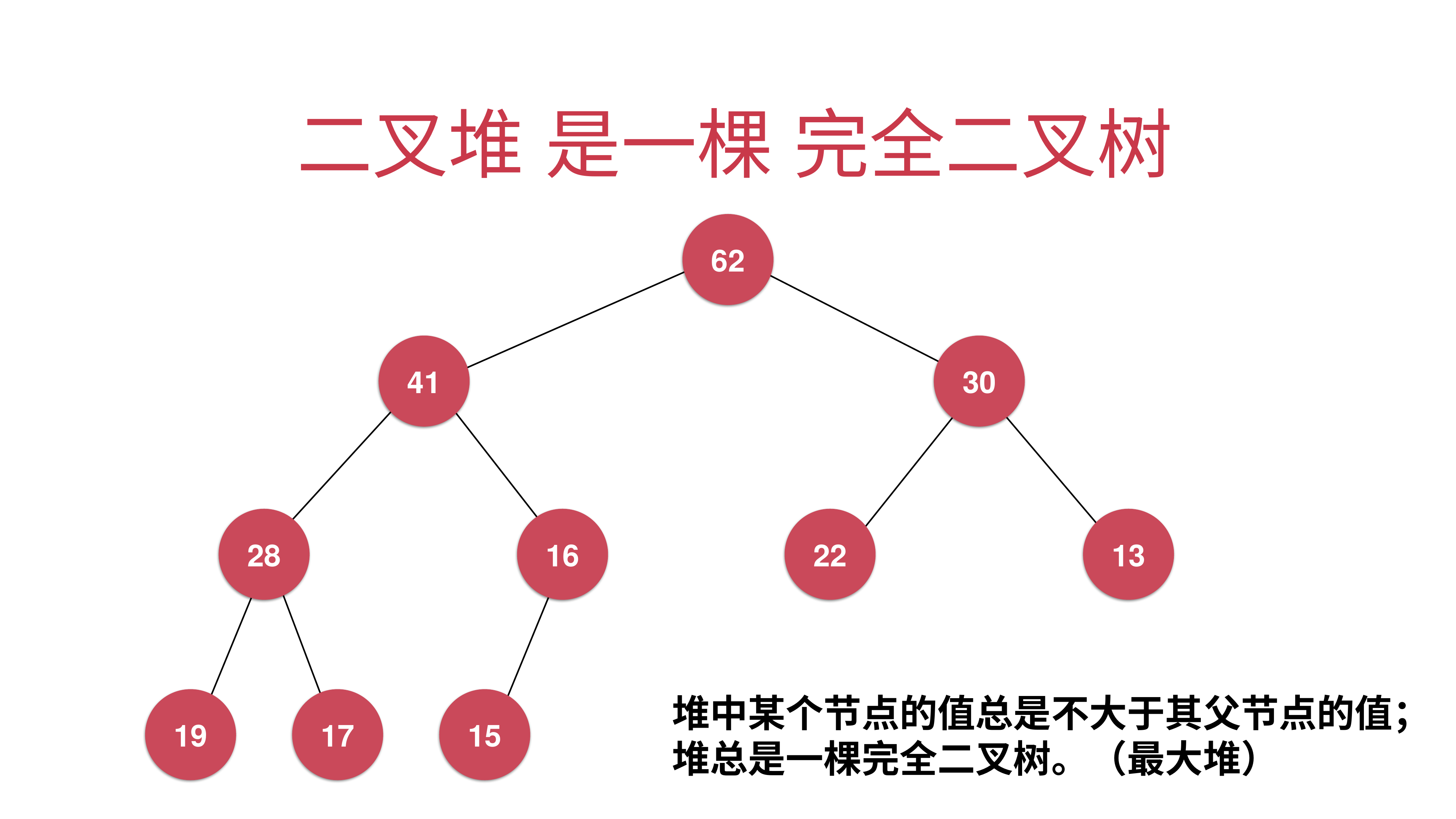

# 二叉堆 是一棵 完全二叉树
62

41
30

28
16
22
13

堆中某个节点的值总是不大于其父节点的值；
堆总是一棵完全二叉树。（最大堆）
19
17
15